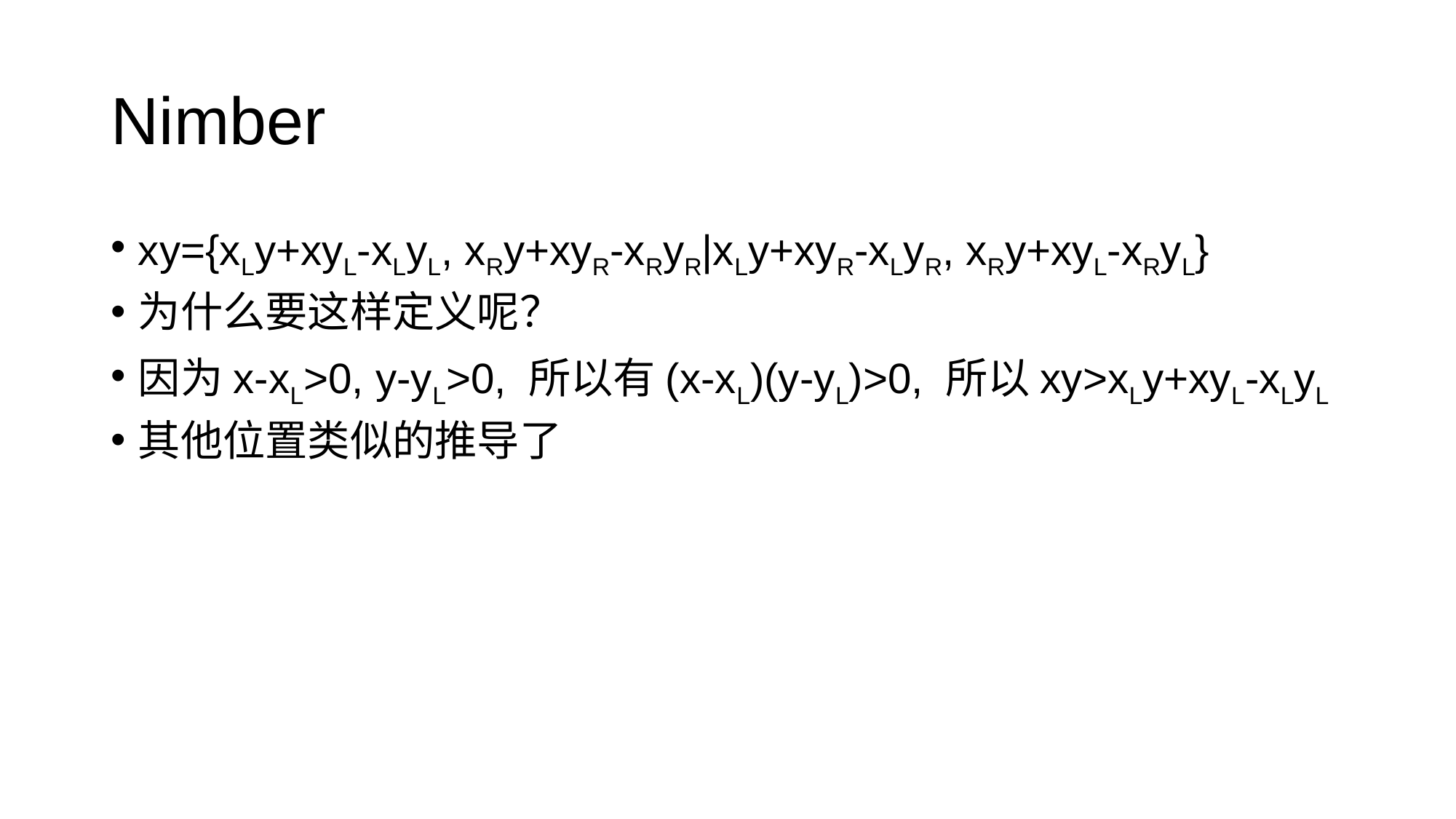

# Nimber
xy={xLy+xyL-xLyL, xRy+xyR-xRyR|xLy+xyR-xLyR, xRy+xyL-xRyL}
为什么要这样定义呢？
因为x-xL>0, y-yL>0, 所以有(x-xL)(y-yL)>0, 所以xy>xLy+xyL-xLyL
其他位置类似的推导了